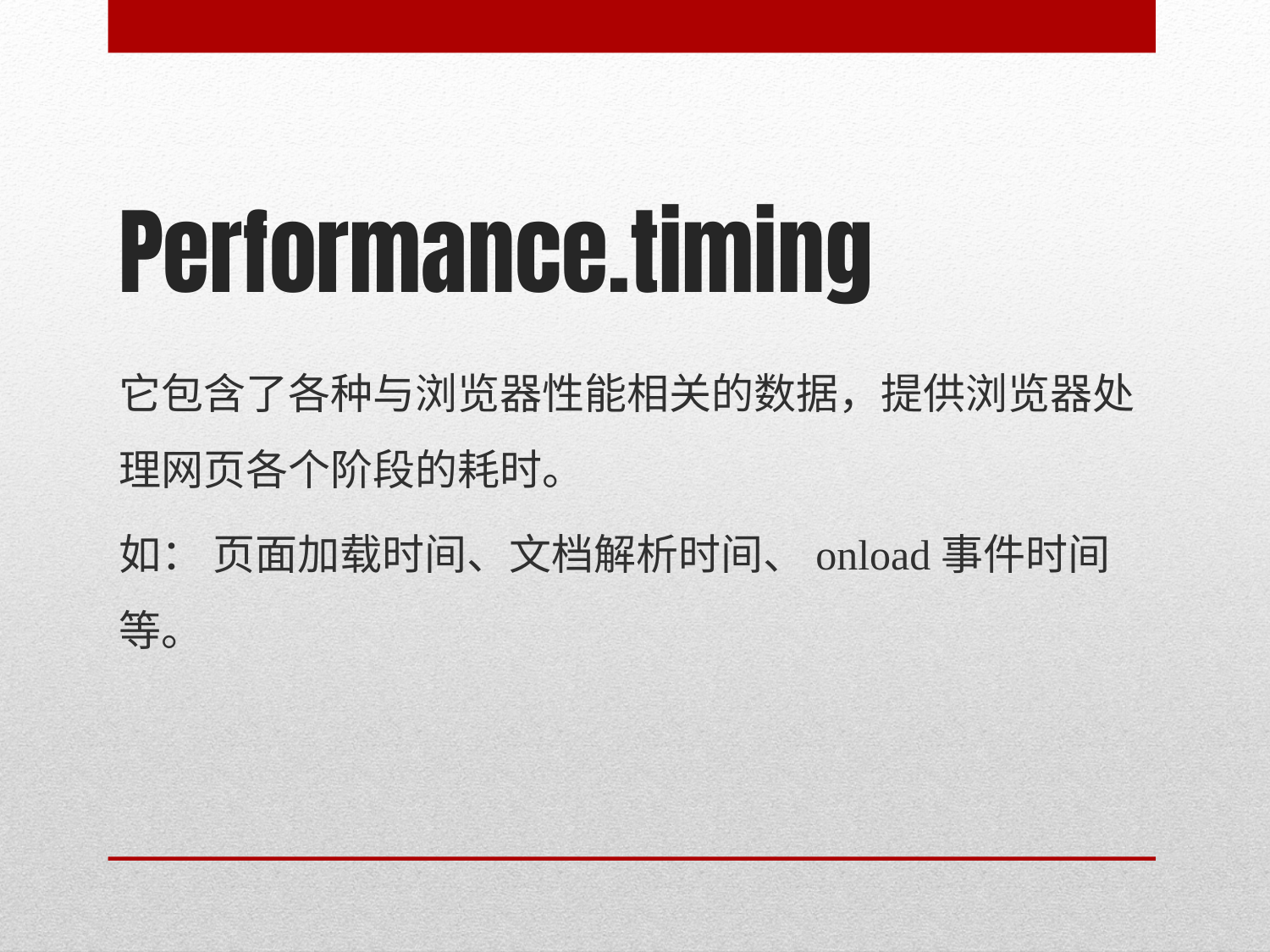

# Performance.timing
它包含了各种与浏览器性能相关的数据，提供浏览器处理网页各个阶段的耗时。
如： 页面加载时间、文档解析时间、onload事件时间等。